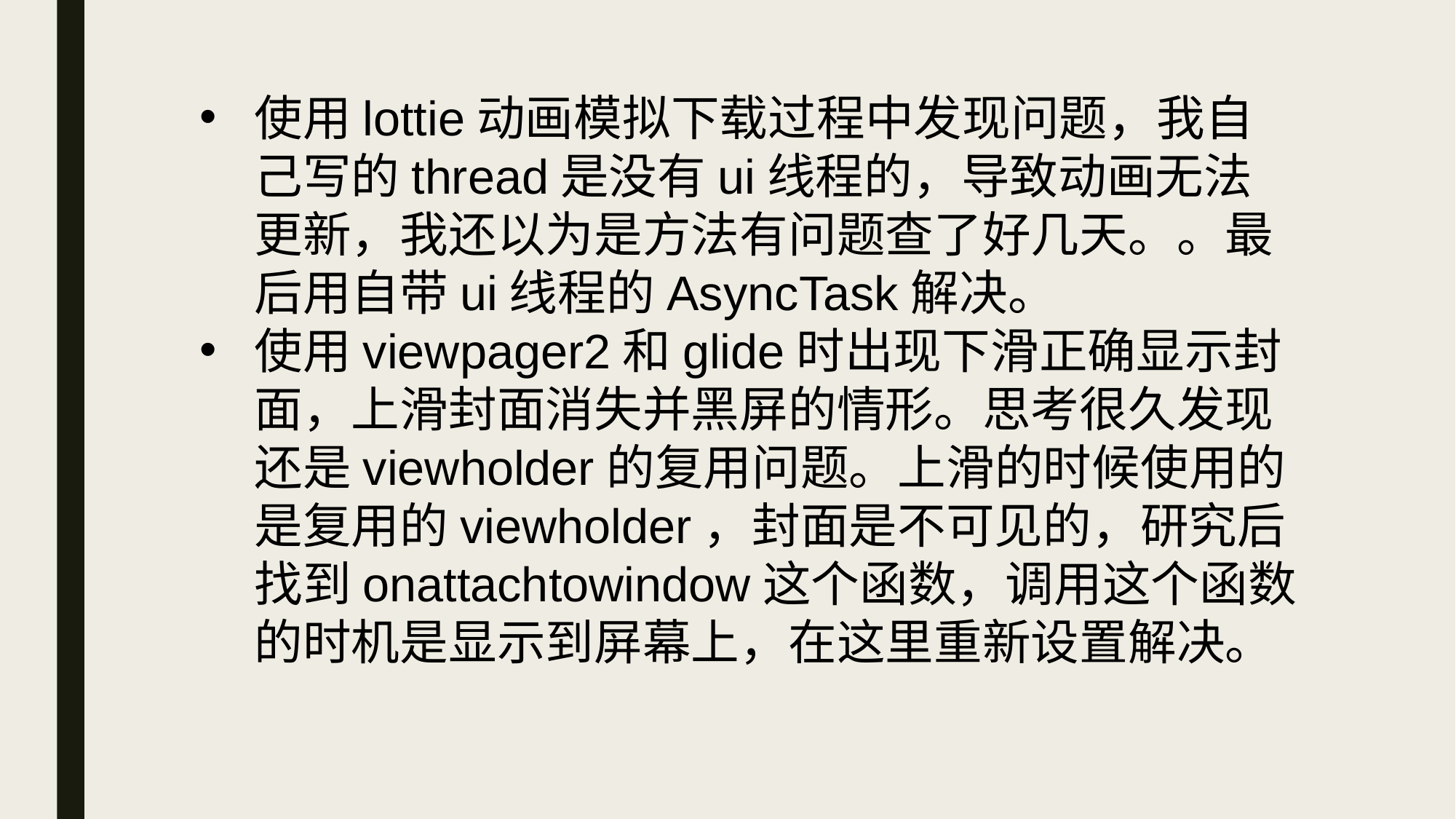

使用lottie动画模拟下载过程中发现问题，我自己写的thread是没有ui线程的，导致动画无法更新，我还以为是方法有问题查了好几天。。最后用自带ui线程的AsyncTask解决。
使用viewpager2和glide时出现下滑正确显示封面，上滑封面消失并黑屏的情形。思考很久发现还是viewholder的复用问题。上滑的时候使用的是复用的viewholder，封面是不可见的，研究后找到onattachtowindow这个函数，调用这个函数的时机是显示到屏幕上，在这里重新设置解决。